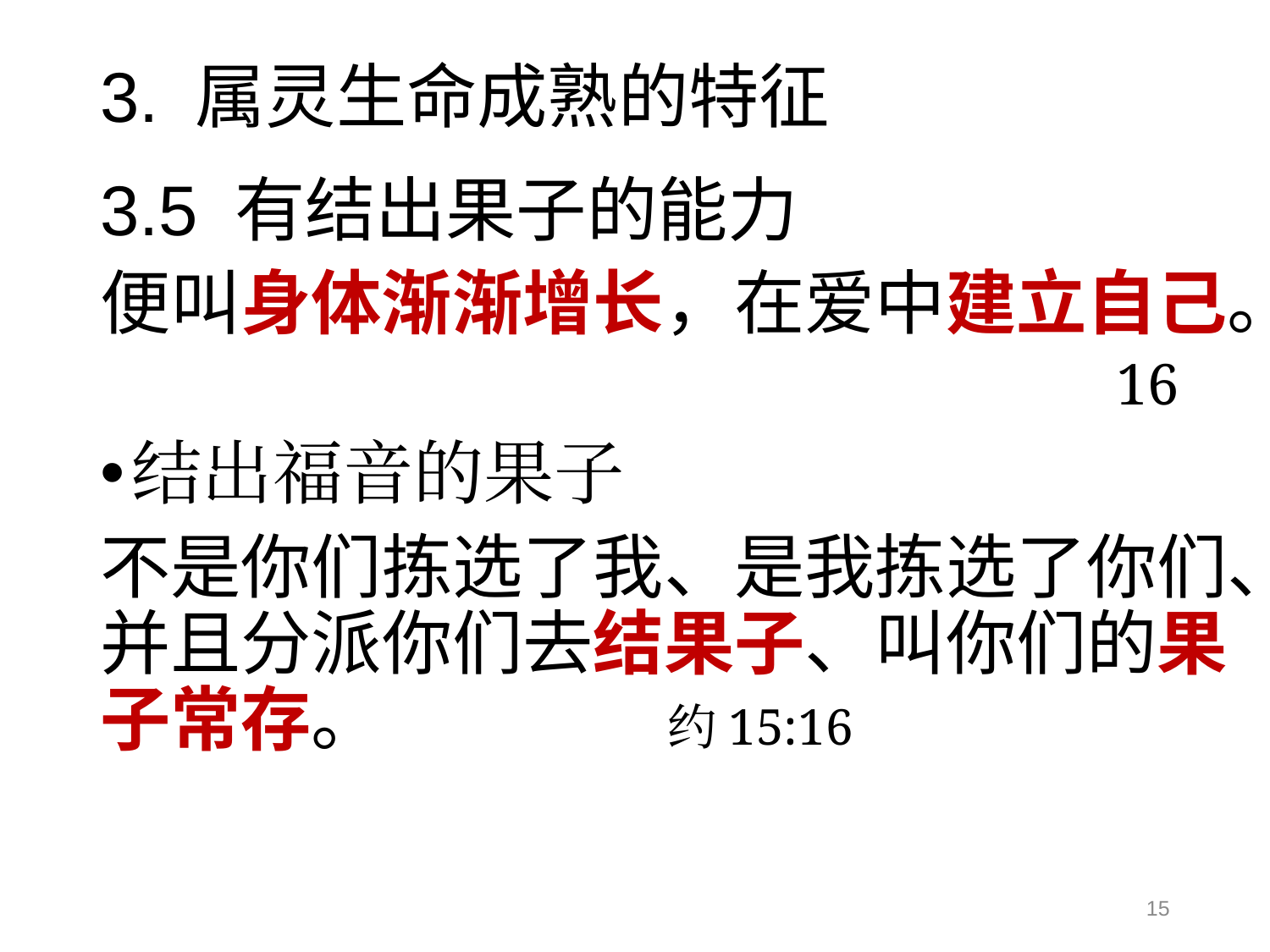

# 3. 属灵生命成熟的特征
3.5 有结出果子的能力
便叫身体渐渐增长，在爱中建立自己。								16
结出福音的果子
不是你们拣选了我、是我拣选了你们、并且分派你们去结果子、叫你们的果子常存。                  约15:16
15